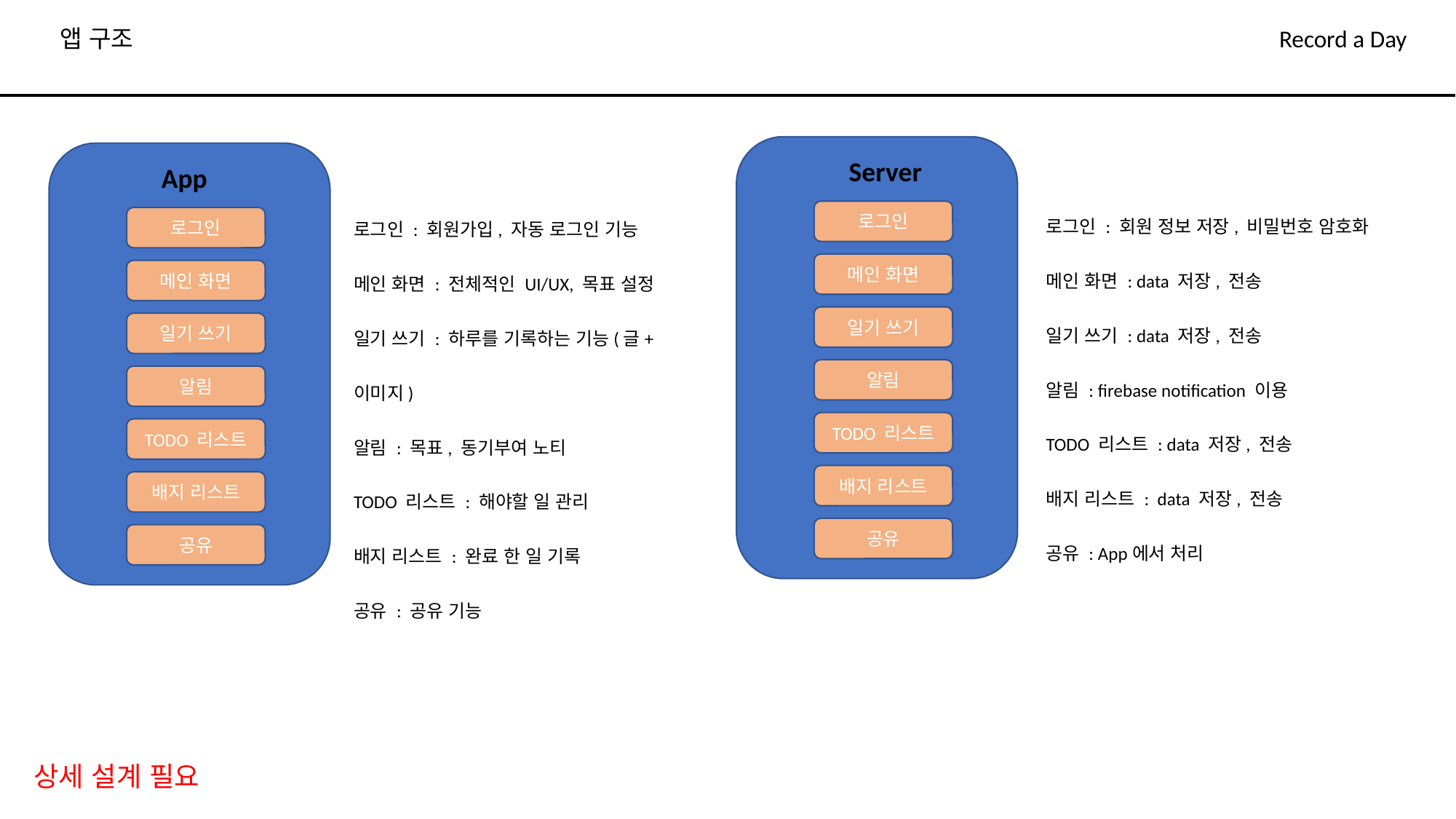

# 앱 구조
Record a Day

Server
로그인
메인 화면
일기 쓰기
알림
TODO 리스트
배지 리스트
공유

App
로그인
메인 화면
일기 쓰기
알림
TODO 리스트
배지 리스트
공유
로그인 : 회원 정보 저장, 비밀번호 암호화
메인 화면 : data 저장, 전송
일기 쓰기 : data 저장, 전송
알림 : firebase notification 이용
TODO 리스트 : data 저장, 전송
배지 리스트 :  data 저장, 전송
공유 : App에서 처리
로그인 : 회원가입, 자동 로그인 기능
메인 화면 : 전체적인 UI/UX, 목표 설정
일기 쓰기 : 하루를 기록하는 기능(글+이미지)
알림 : 목표, 동기부여 노티
TODO 리스트 : 해야할 일 관리
배지 리스트 : 완료 한 일 기록
공유 : 공유 기능
상세 설계 필요